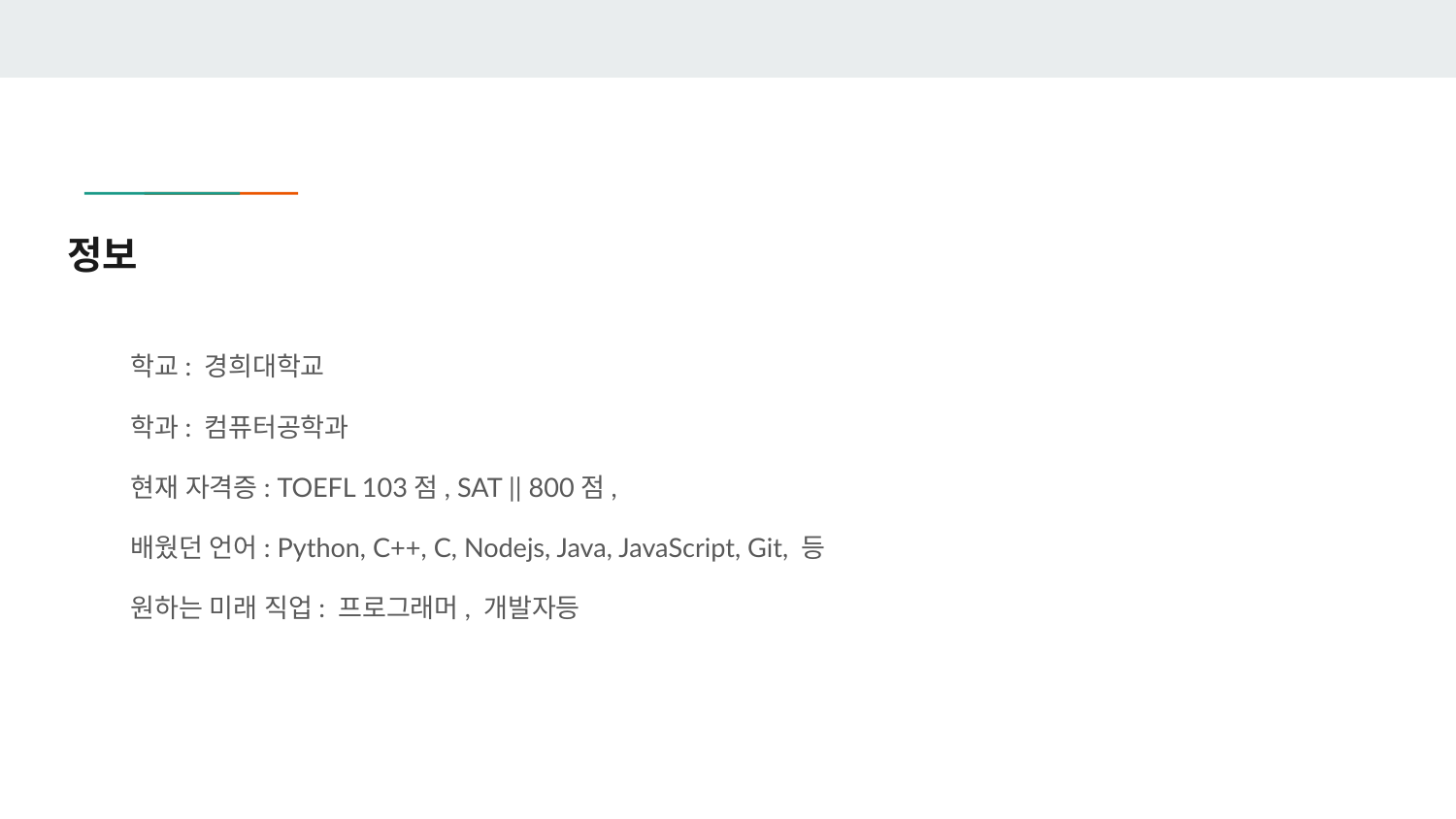

# 정보
학교: 경희대학교
학과: 컴퓨터공학과
현재 자격증: TOEFL 103점, SAT || 800점,
배웠던 언어: Python, C++, C, Nodejs, Java, JavaScript, Git, 등
원하는 미래 직업: 프로그래머, 개발자등